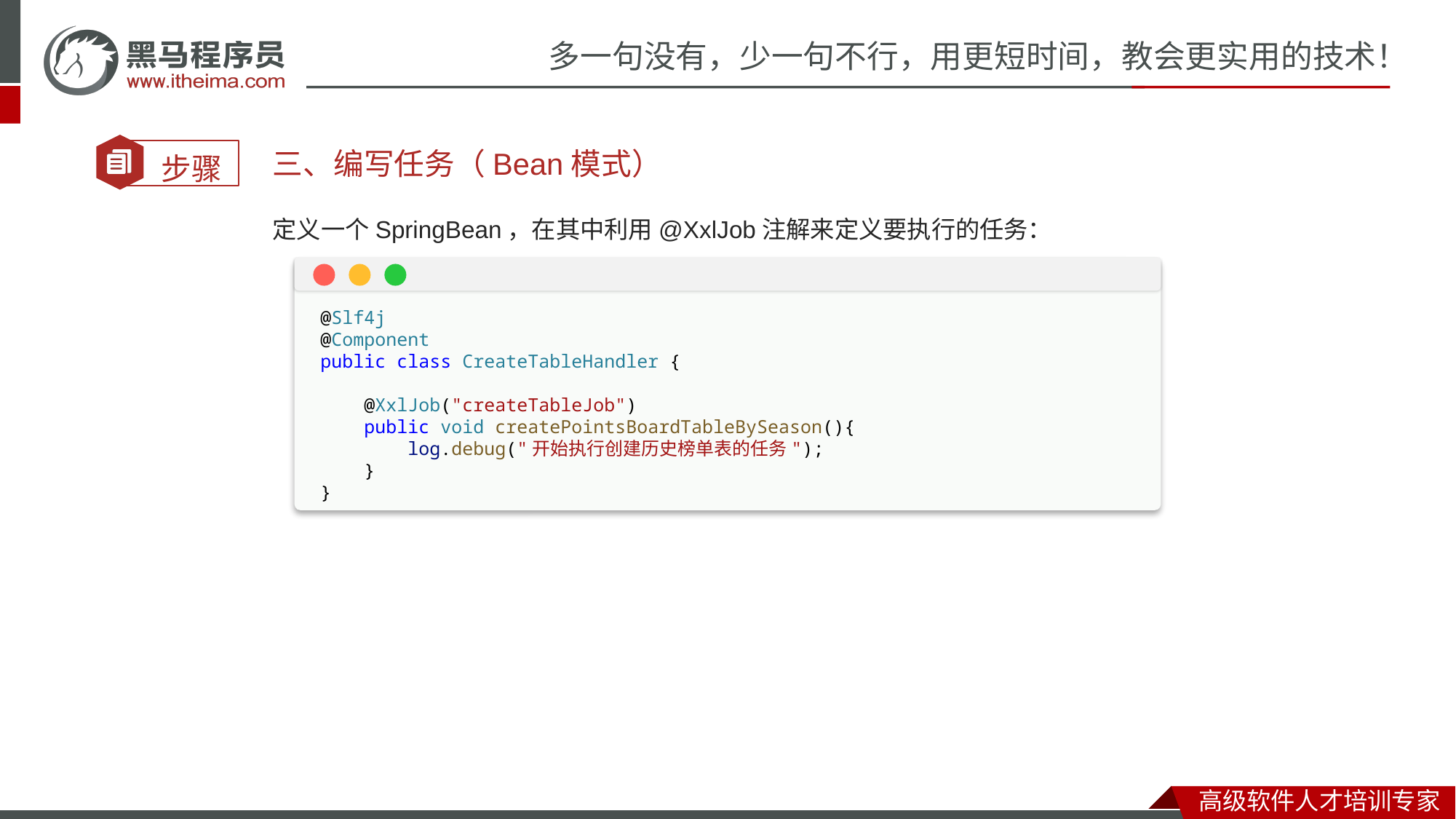

三、编写任务（Bean模式）
定义一个SpringBean，在其中利用@XxlJob注解来定义要执行的任务：

@Slf4j
@Component
public class CreateTableHandler {
    @XxlJob("createTableJob")
    public void createPointsBoardTableBySeason(){
        log.debug("开始执行创建历史榜单表的任务");
    }
}